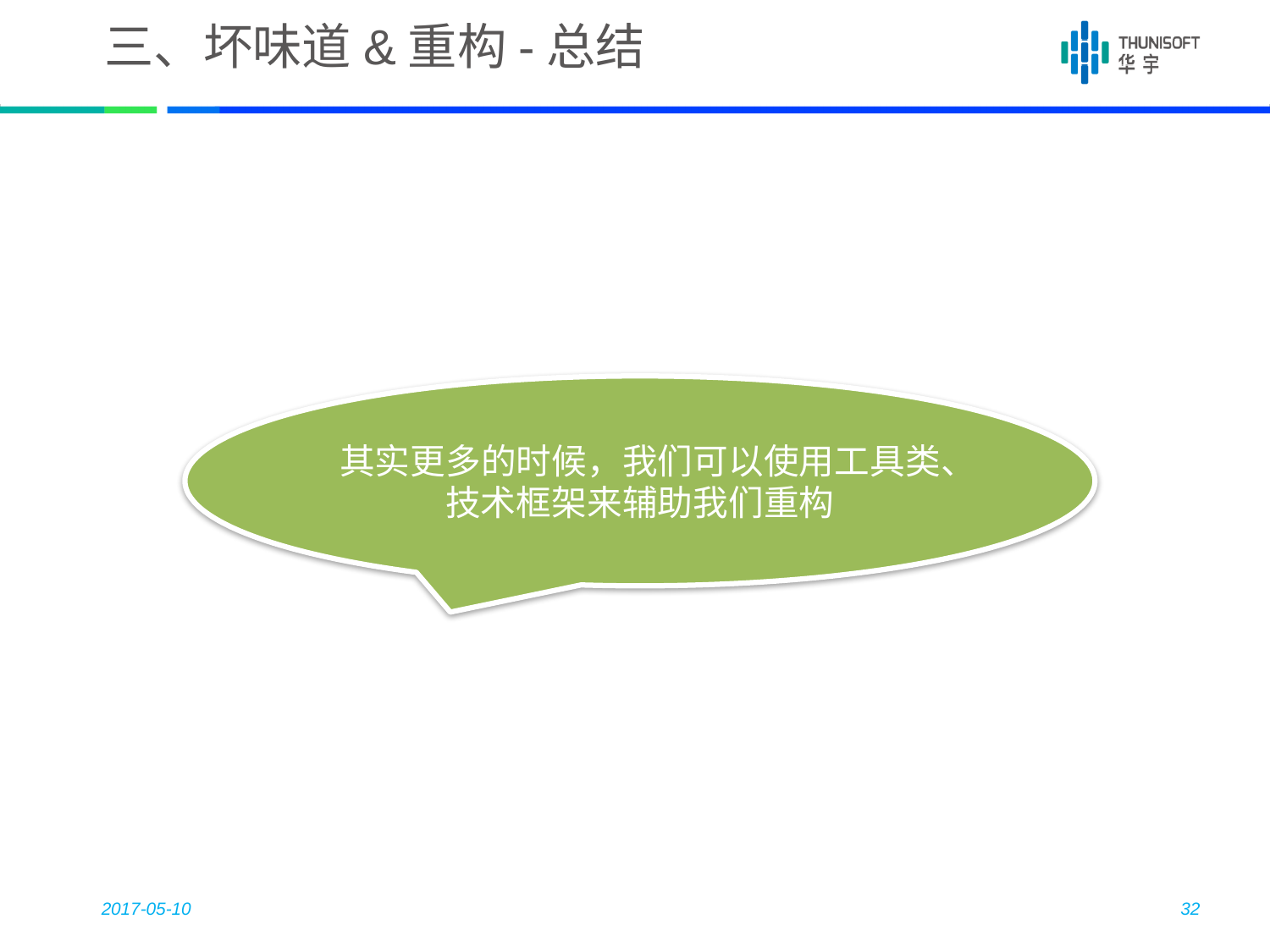

# 三、坏味道&重构-总结

其实更多的时候，我们可以使用工具类、技术框架来辅助我们重构
2017-05-10
32